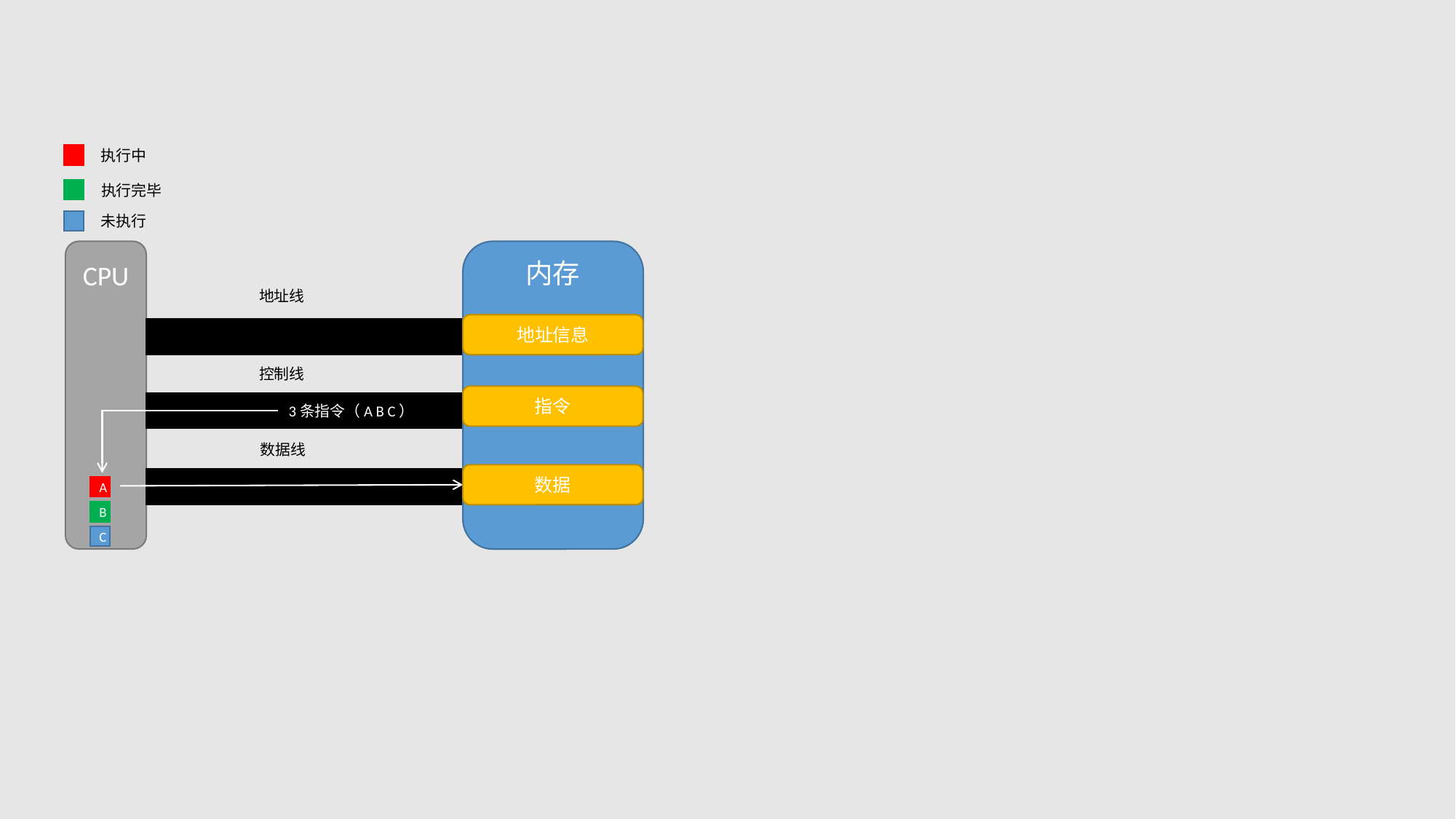

执行中

执行完毕

未执行

内存
CPU
地址线
地址信息

控制线
指令

3条指令（A B C）
数据线
数据

A
B
C